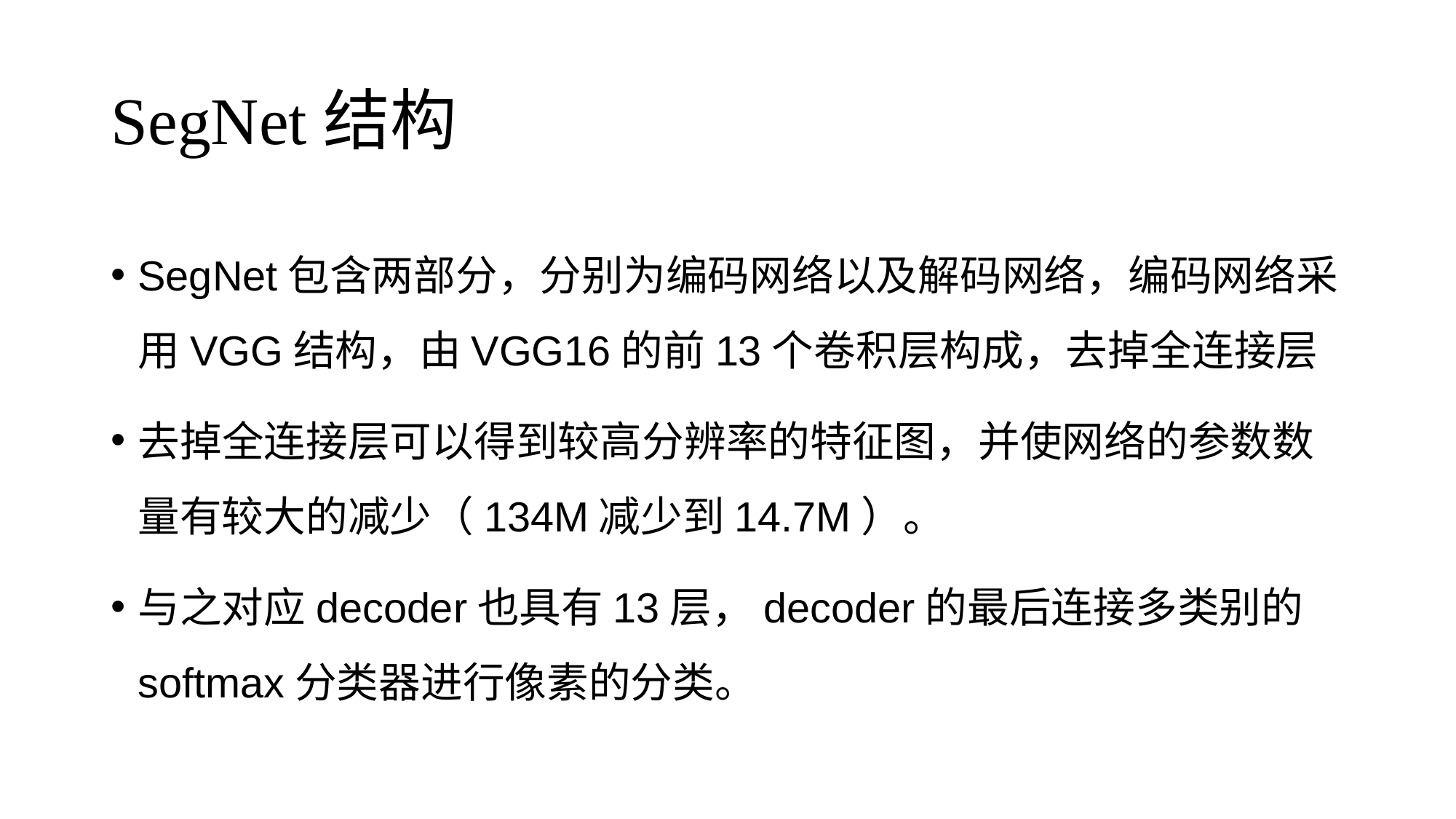

# SegNet结构
SegNet包含两部分，分别为编码网络以及解码网络，编码网络采用VGG结构，由VGG16的前13个卷积层构成，去掉全连接层
去掉全连接层可以得到较高分辨率的特征图，并使网络的参数数量有较大的减少（134M减少到14.7M）。
与之对应decoder也具有13层，decoder的最后连接多类别的softmax分类器进行像素的分类。